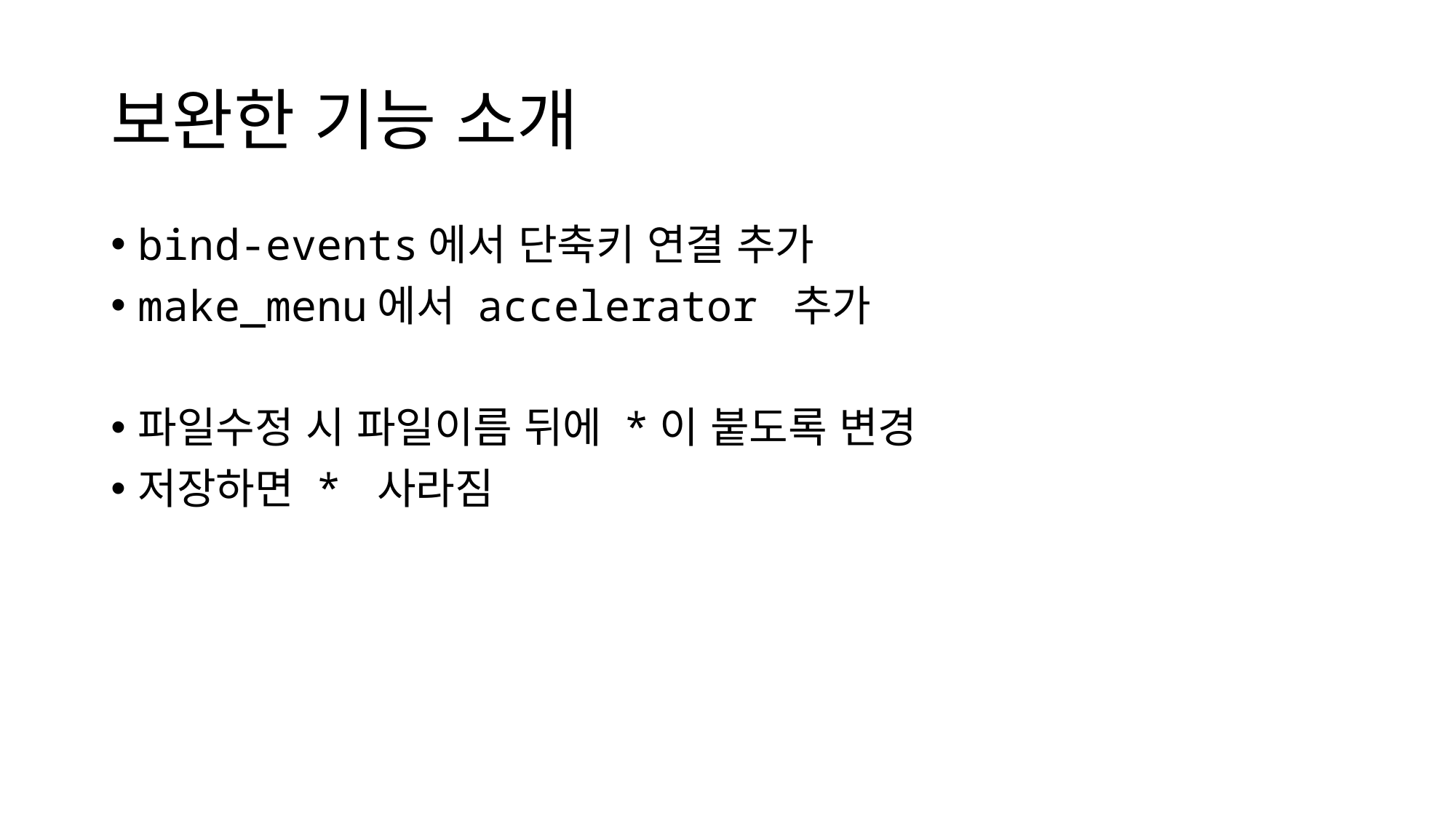

# 보완한 기능 소개
bind-events에서 단축키 연결 추가
make_menu에서 accelerator 추가

파일수정 시 파일이름 뒤에 *이 붙도록 변경
저장하면 * 사라짐